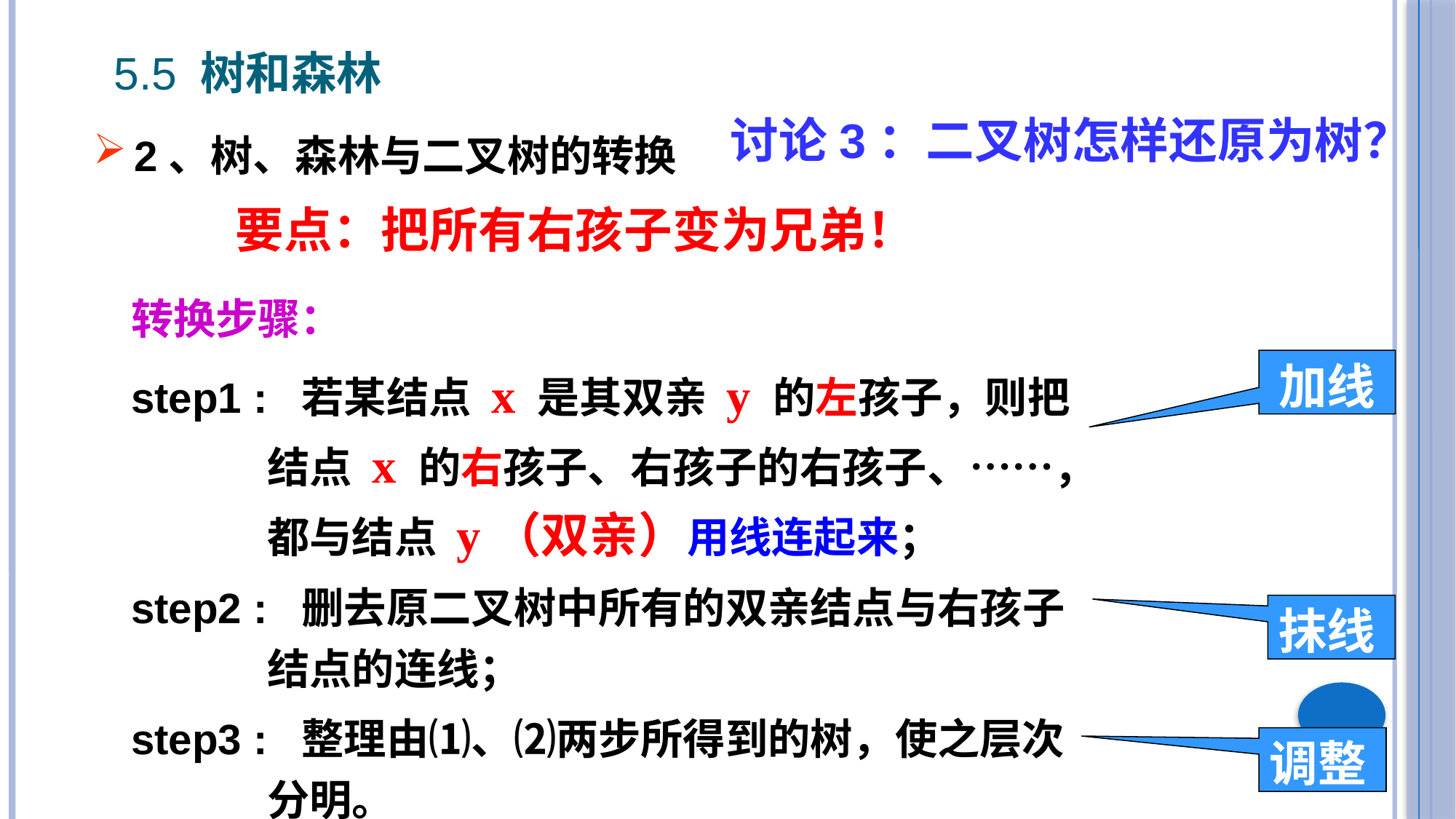

5.5 树和森林
讨论3：二叉树怎样还原为树？
2、树、森林与二叉树的转换
要点：把所有右孩子变为兄弟！
转换步骤：
step1 :  若某结点 x 是其双亲 y 的左孩子，则把结点 x 的右孩子、右孩子的右孩子、……，都与结点 y（双亲）用线连起来；
step2 :  删去原二叉树中所有的双亲结点与右孩子结点的连线；
step3 :  整理由⑴、⑵两步所得到的树，使之层次分明。
加线
抹线
调整